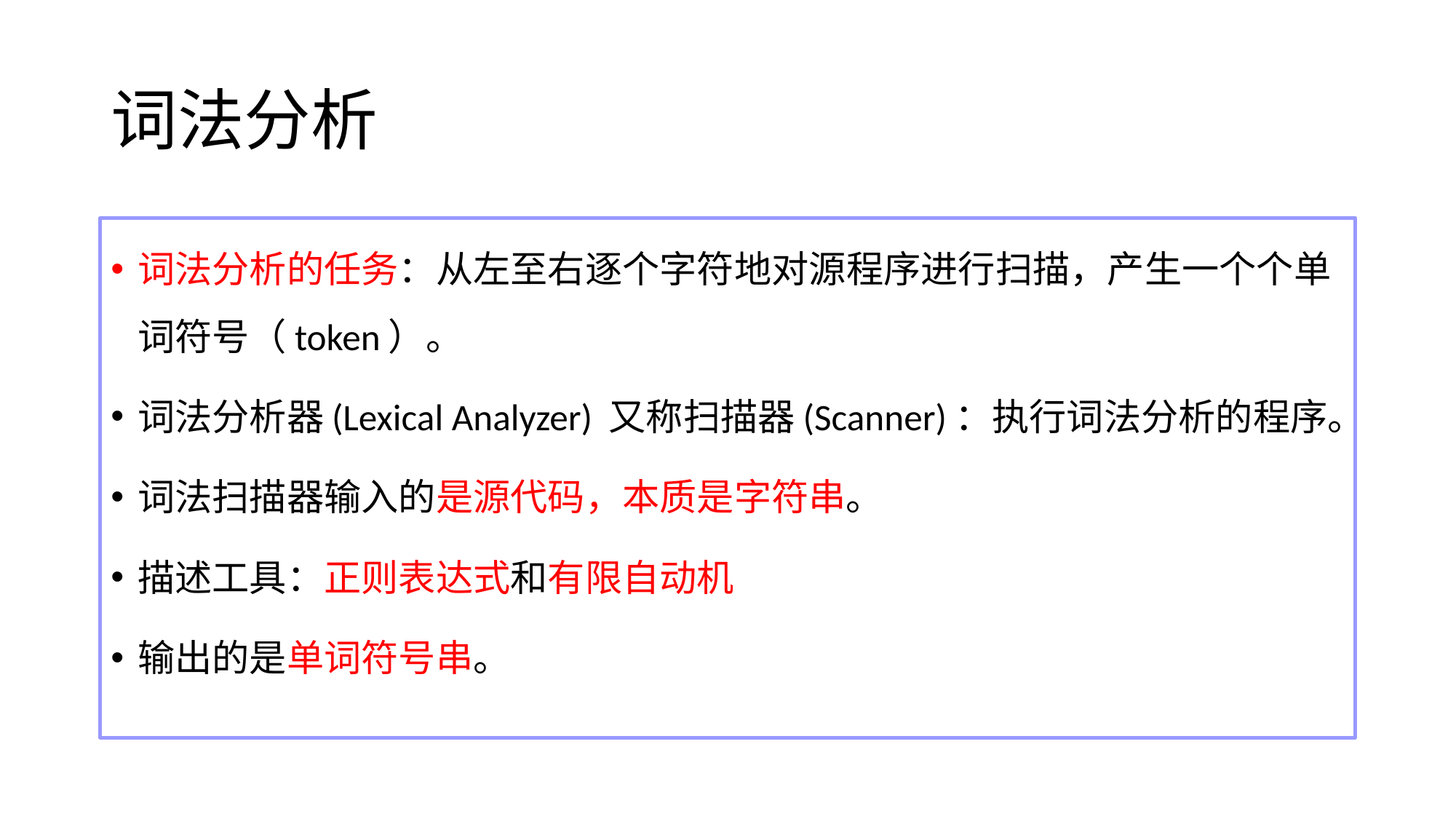

# 词法分析
词法分析的任务：从左至右逐个字符地对源程序进行扫描，产生一个个单词符号（token）。
词法分析器(Lexical Analyzer) 又称扫描器(Scanner)：执行词法分析的程序。
词法扫描器输入的是源代码，本质是字符串。
描述工具：正则表达式和有限自动机
输出的是单词符号串。